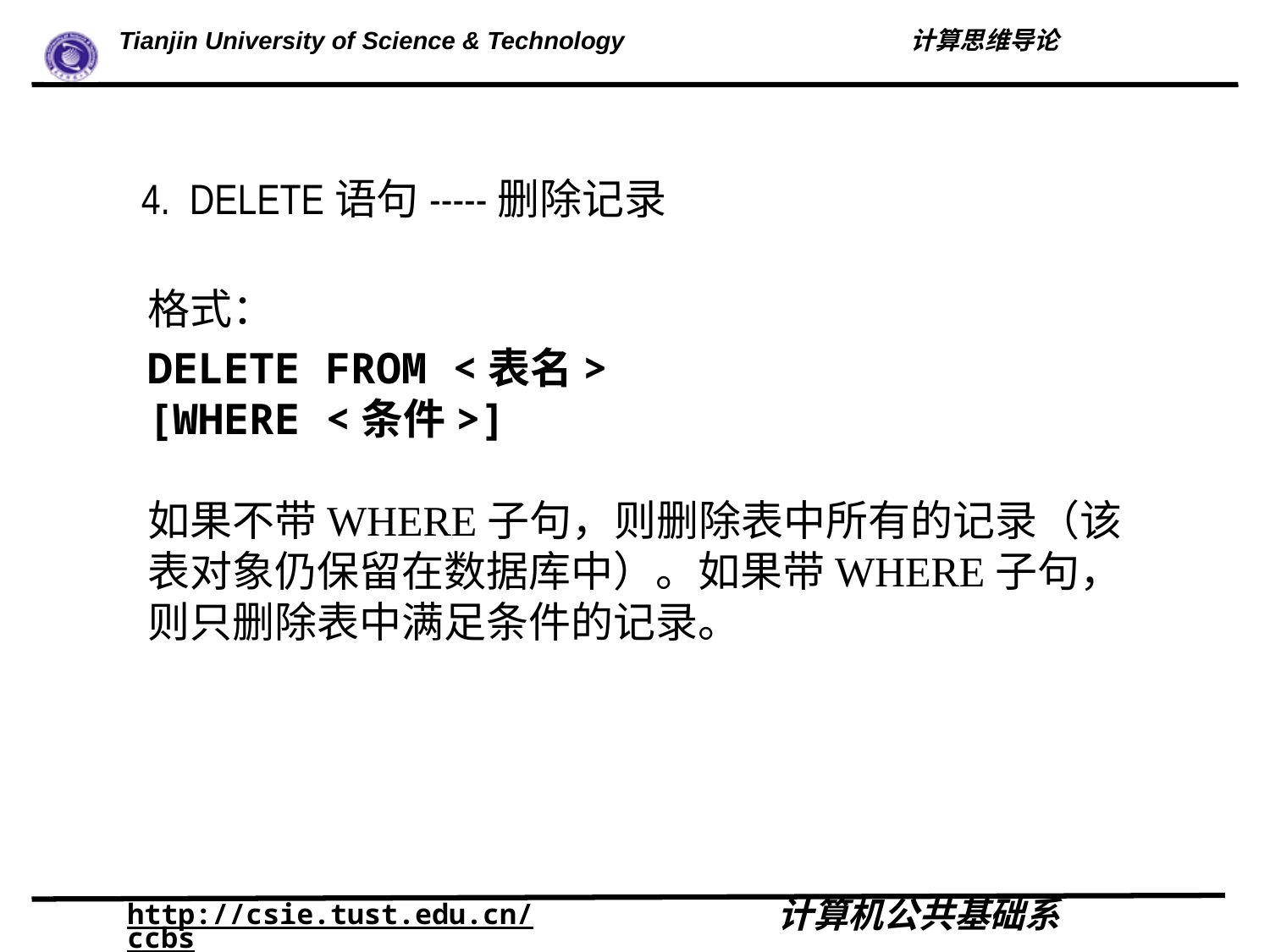

4.  DELETE语句-----删除记录
格式：
DELETE FROM <表名>
[WHERE <条件>]

如果不带WHERE子句，则删除表中所有的记录（该表对象仍保留在数据库中）。如果带WHERE子句，则只删除表中满足条件的记录。